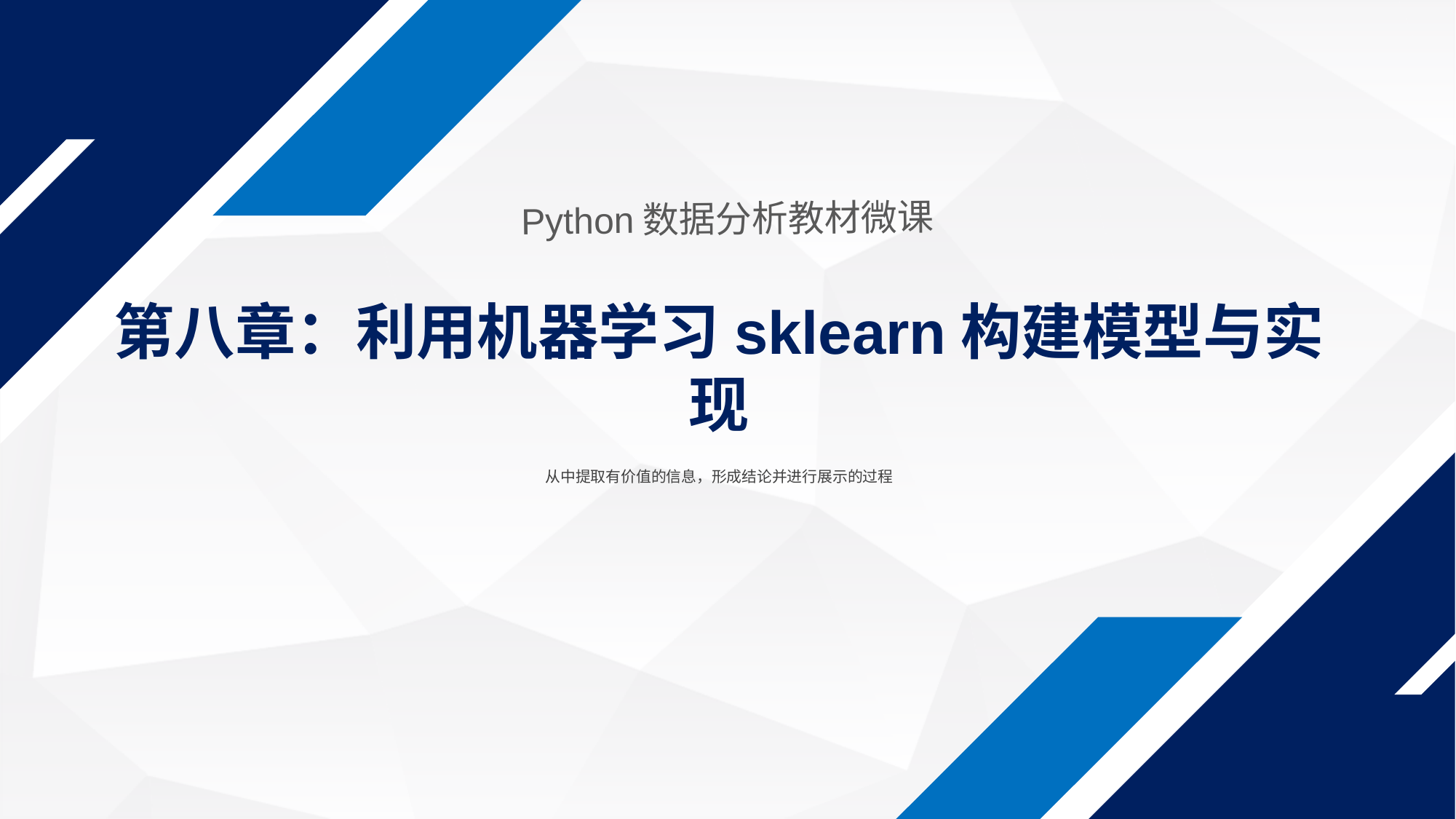

Python数据分析教材微课
第八章：利用机器学习sklearn构建模型与实现

从中提取有价值的信息，形成结论并进行展示的过程